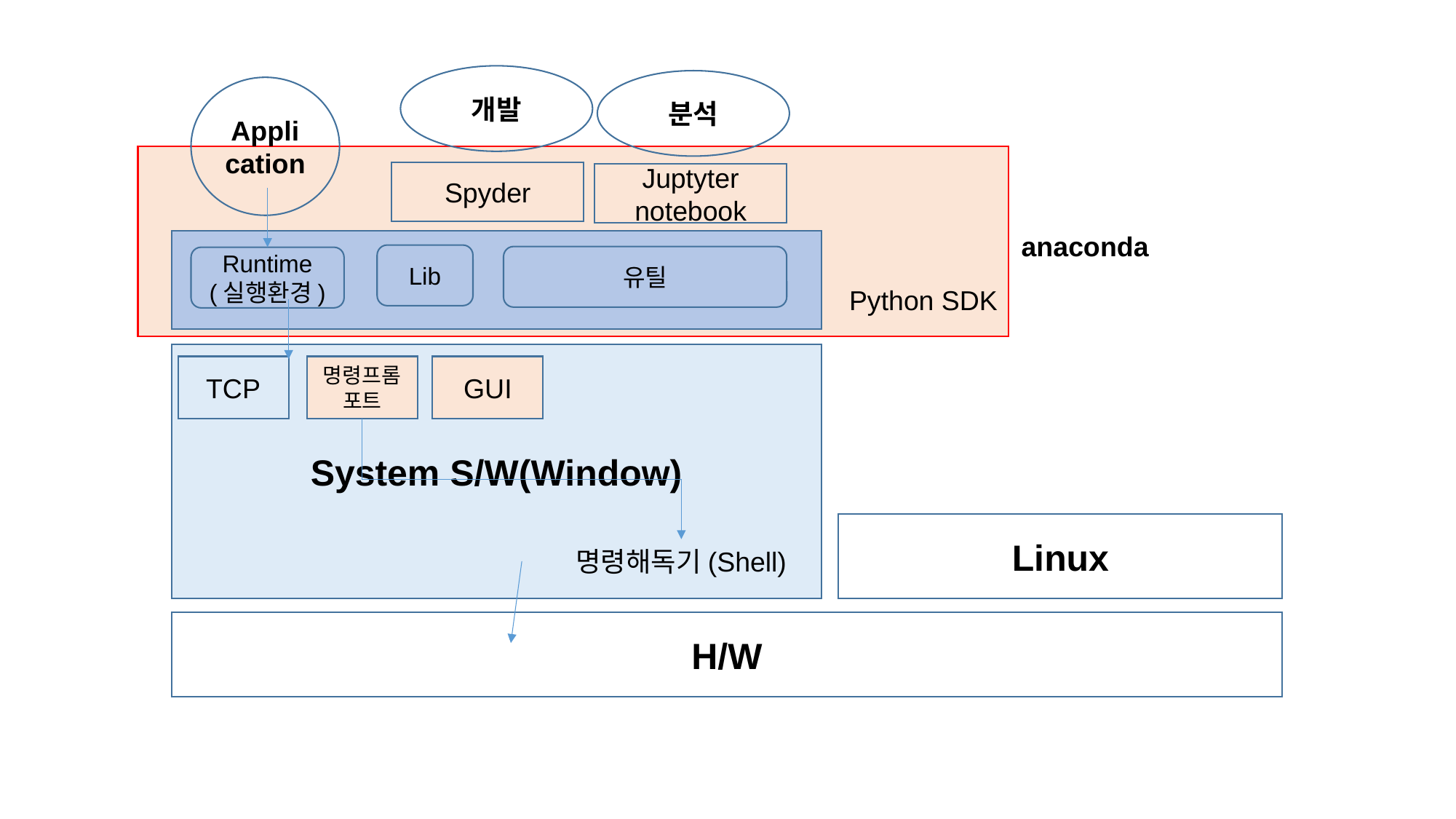

개발
분석
Application

Spyder
Juptyter notebook
anaconda

Lib
유틸
Runtime
(실행환경)
Python SDK
System S/W(Window)
GUI
TCP
명령프롬포트
Linux
명령해독기(Shell)
H/W